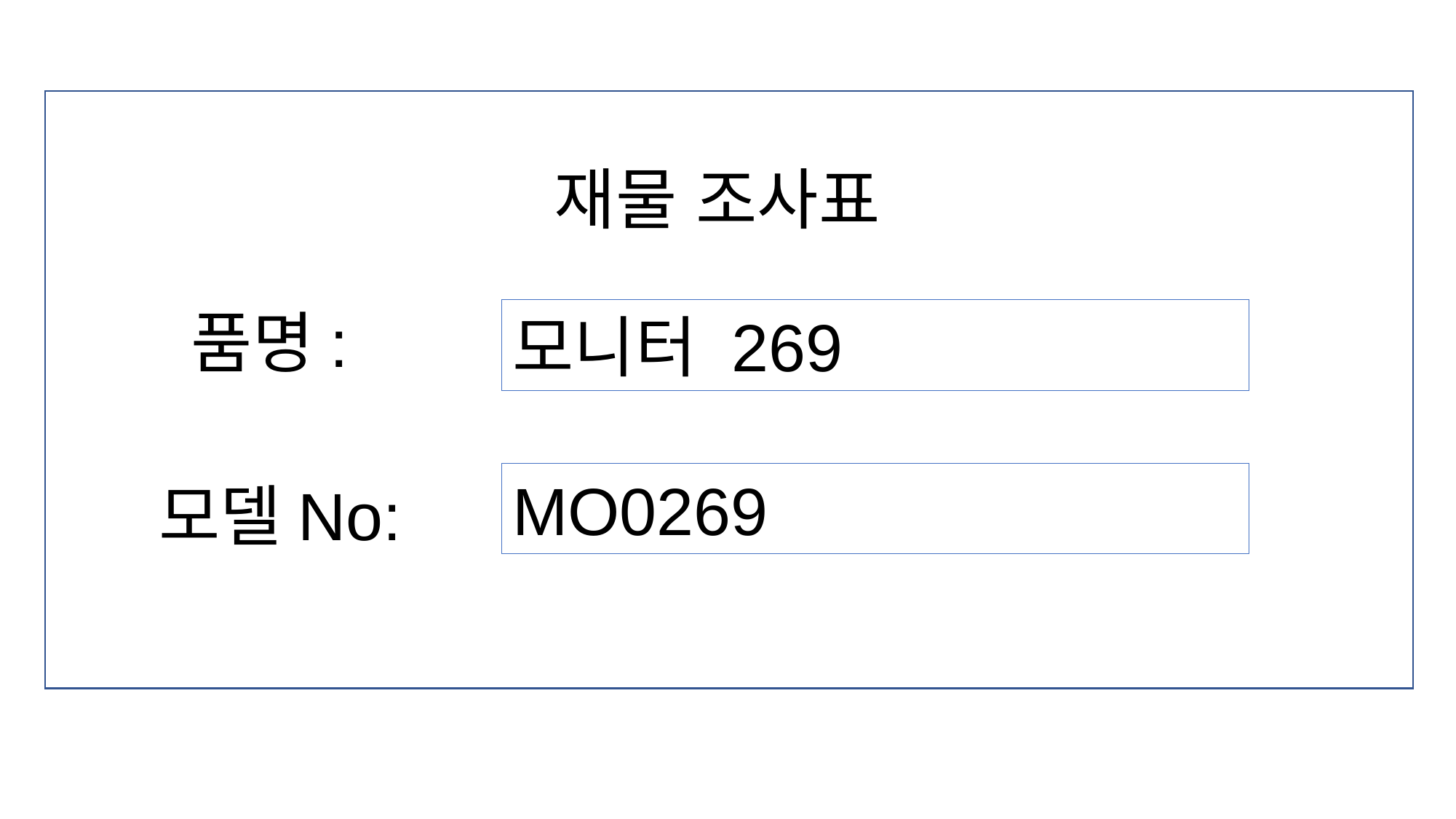

재물 조사표
품명:
모니터 269
MO0269
모델No: